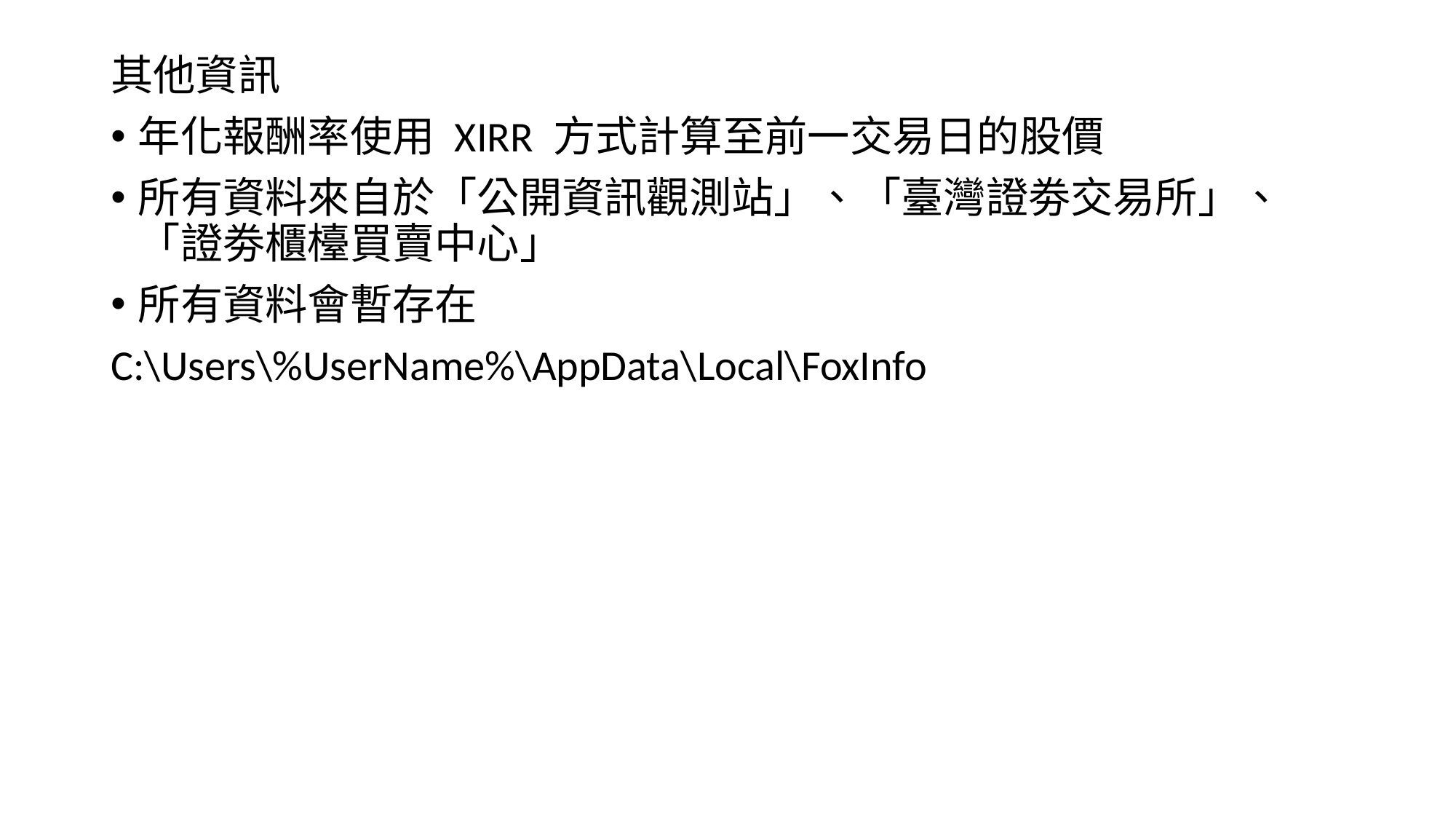

# 其他資訊
年化報酬率使用 XIRR 方式計算至前一交易日的股價
所有資料來自於「公開資訊觀測站」、「臺灣證劵交易所」、「證劵櫃檯買賣中心」
所有資料會暫存在
C:\Users\%UserName%\AppData\Local\FoxInfo